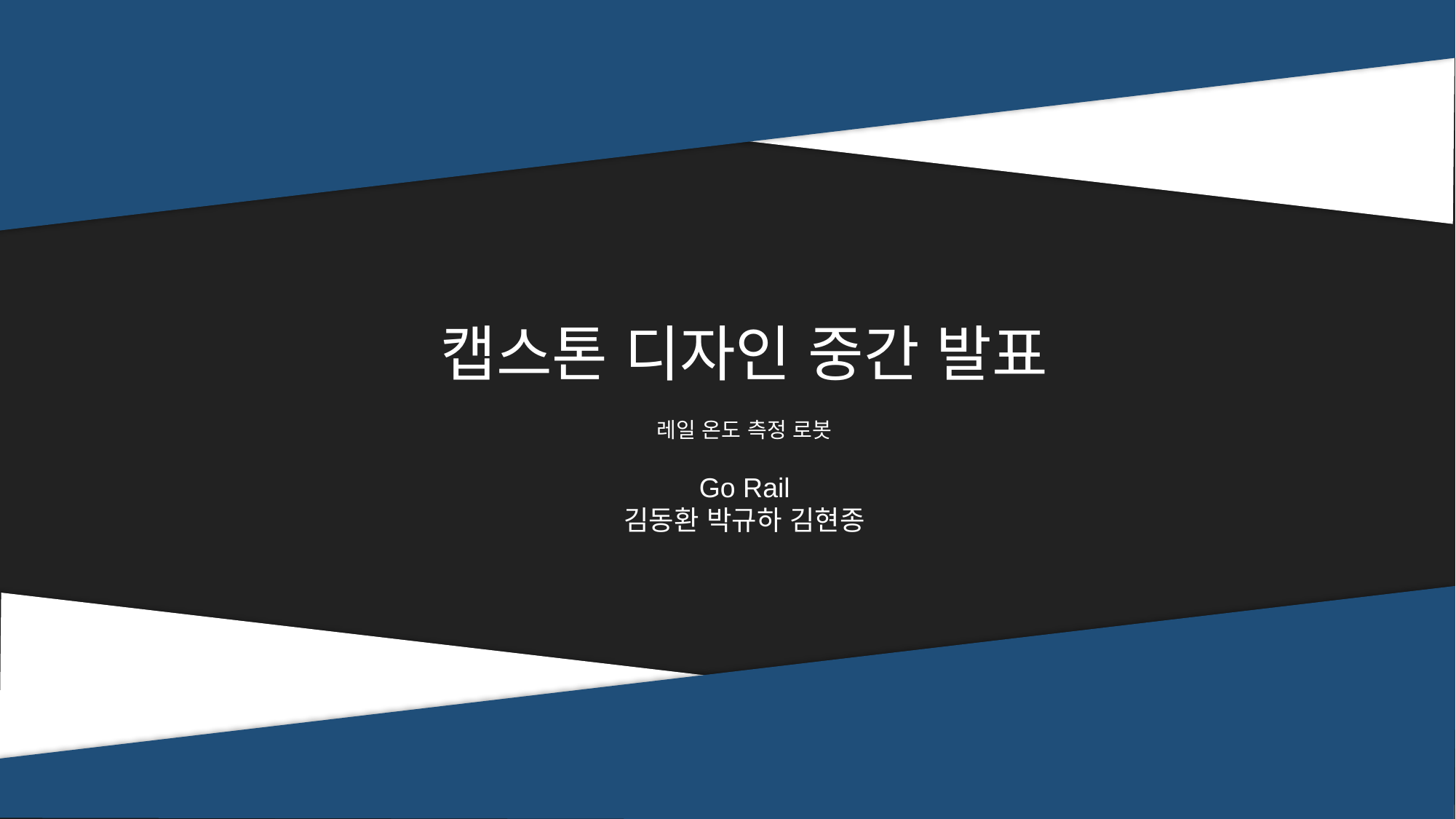

캡스톤 디자인 중간 발표
레일 온도 측정 로봇
Go Rail
김동환 박규하 김현종